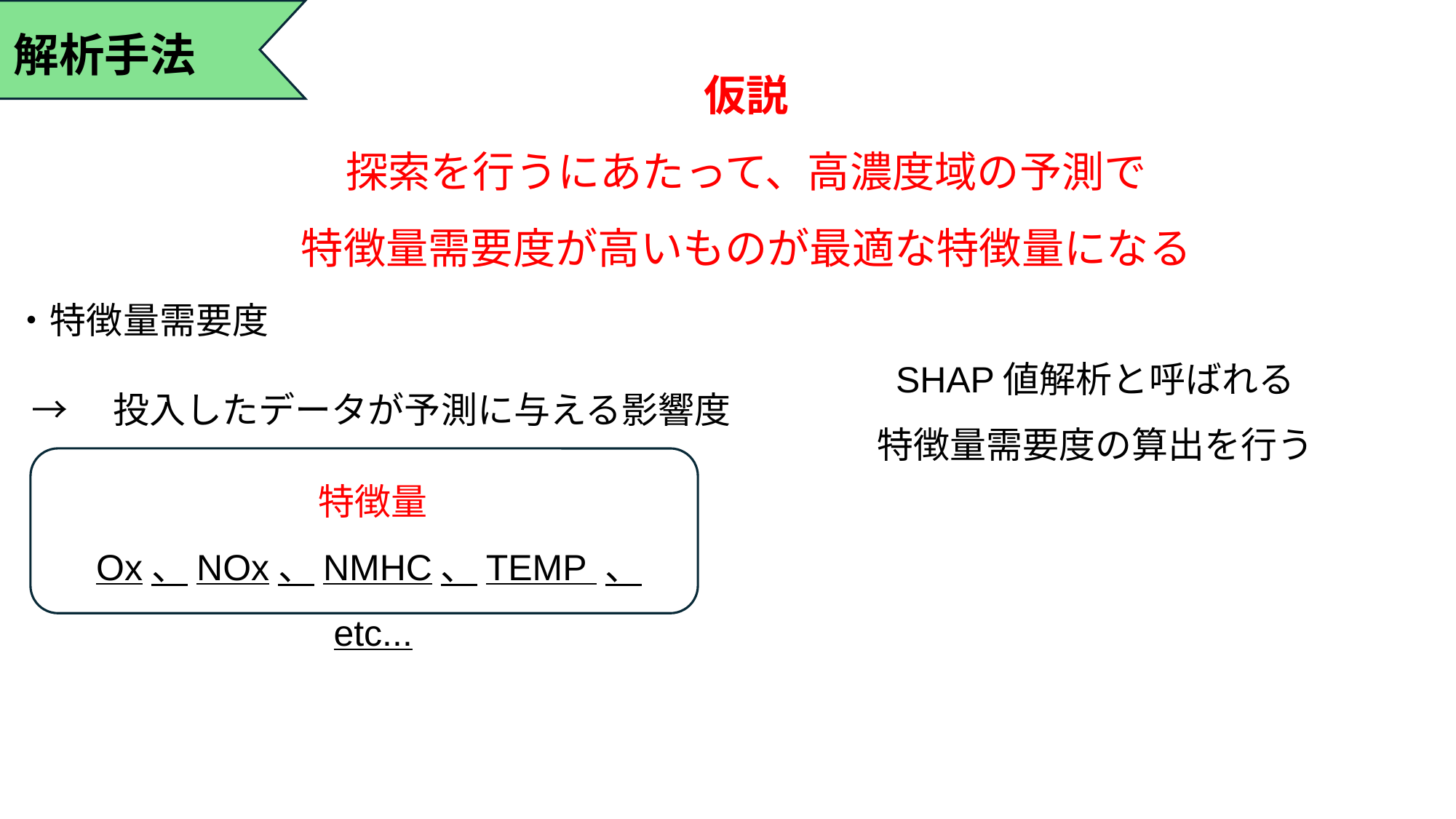

解析手法
仮説
探索を行うにあたって、高濃度域の予測で
特徴量需要度が高いものが最適な特徴量になる
・特徴量需要度
SHAP値解析と呼ばれる
特徴量需要度の算出を行う
→　投入したデータが予測に与える影響度

特徴量
Ox、NOx、NMHC、TEMP 、etc...